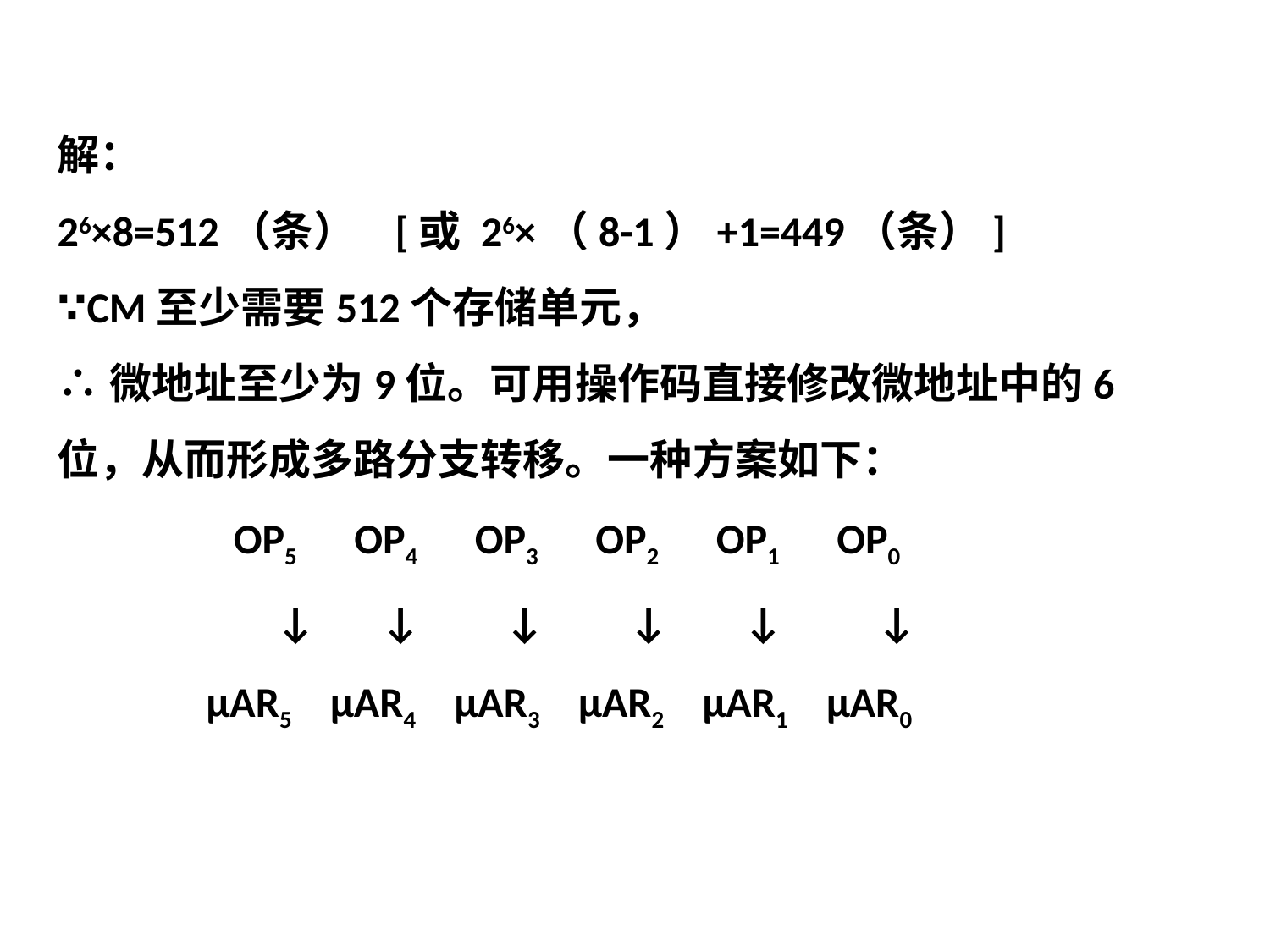

解：
26×8=512（条）   [或 26×（8-1）+1=449（条）]
∵CM至少需要512个存储单元，
∴微地址至少为9位。可用操作码直接修改微地址中的6位，从而形成多路分支转移。一种方案如下：
                                OP5      OP4      OP3      OP2      OP1      OP0
                       ↓       ↓         ↓         ↓        ↓          ↓
                           μAR5    μAR4    μAR3    μAR2    μAR1    μAR0